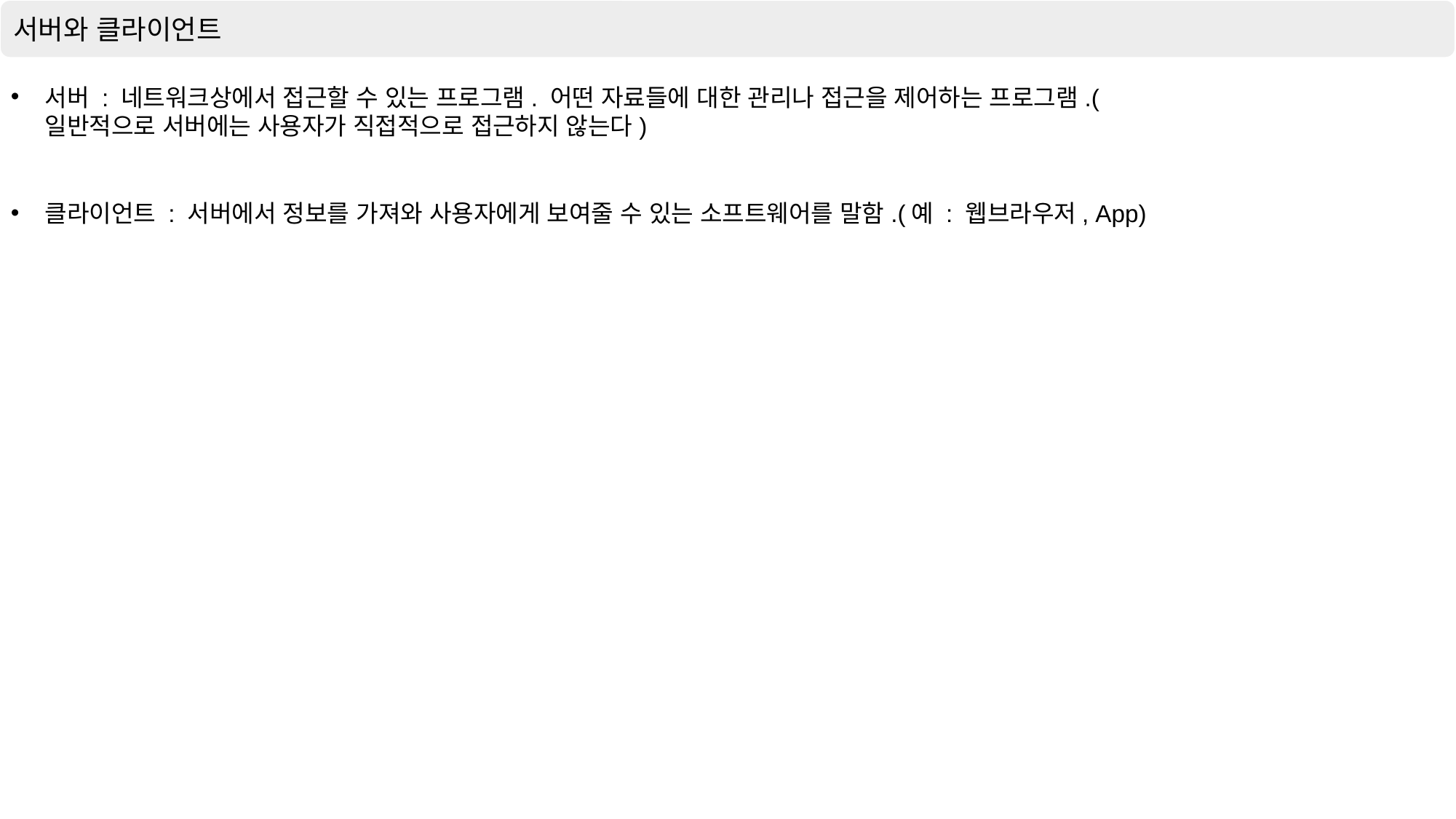

서버와 클라이언트
서버 : 네트워크상에서 접근할 수 있는 프로그램. 어떤 자료들에 대한 관리나 접근을 제어하는 프로그램.(일반적으로 서버에는 사용자가 직접적으로 접근하지 않는다)

클라이언트 : 서버에서 정보를 가져와 사용자에게 보여줄 수 있는 소프트웨어를 말함.(예 : 웹브라우저, App)